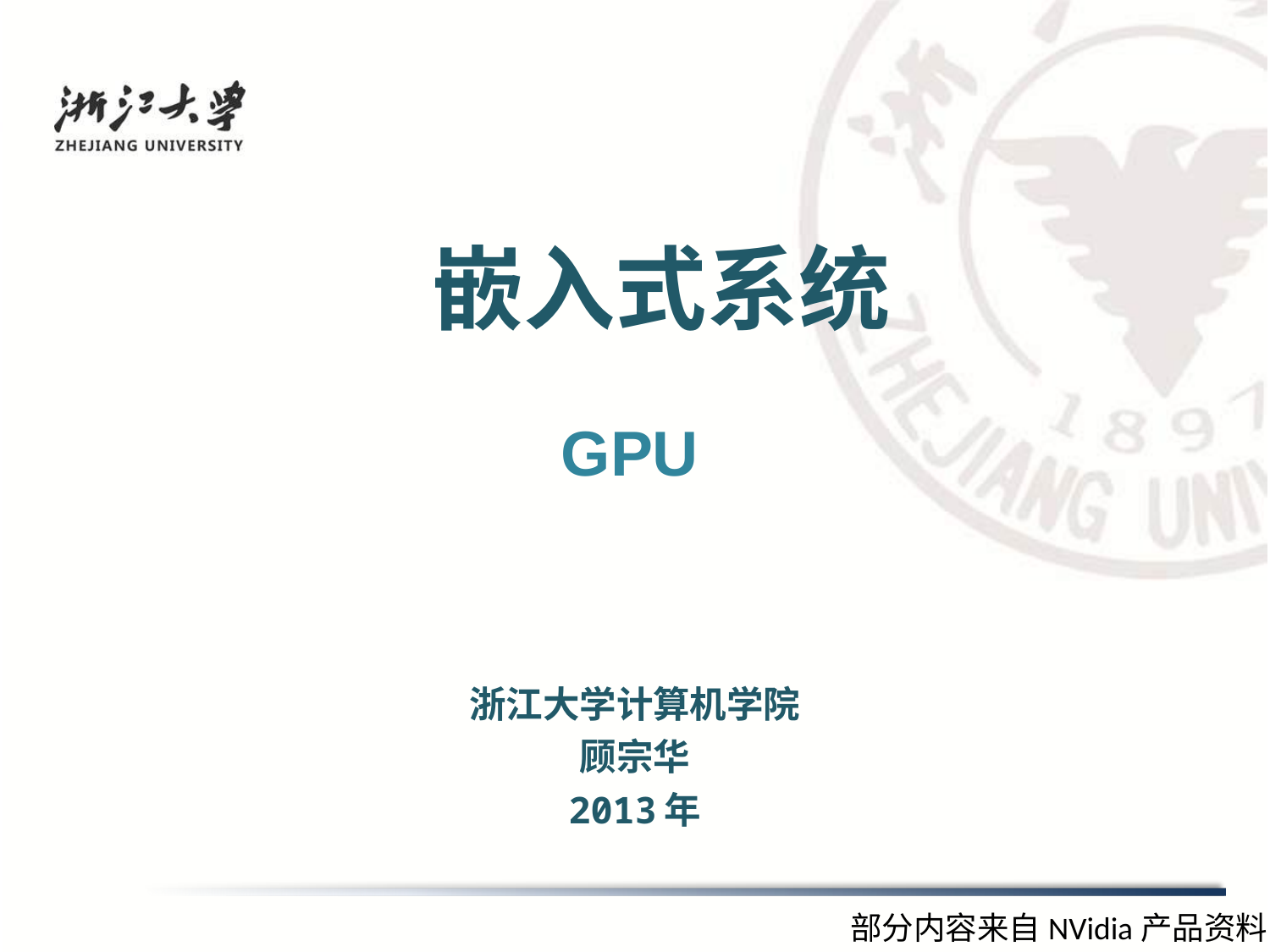

# 嵌入式系统
GPU
浙江大学计算机学院
顾宗华
2013年
部分内容来自NVidia产品资料